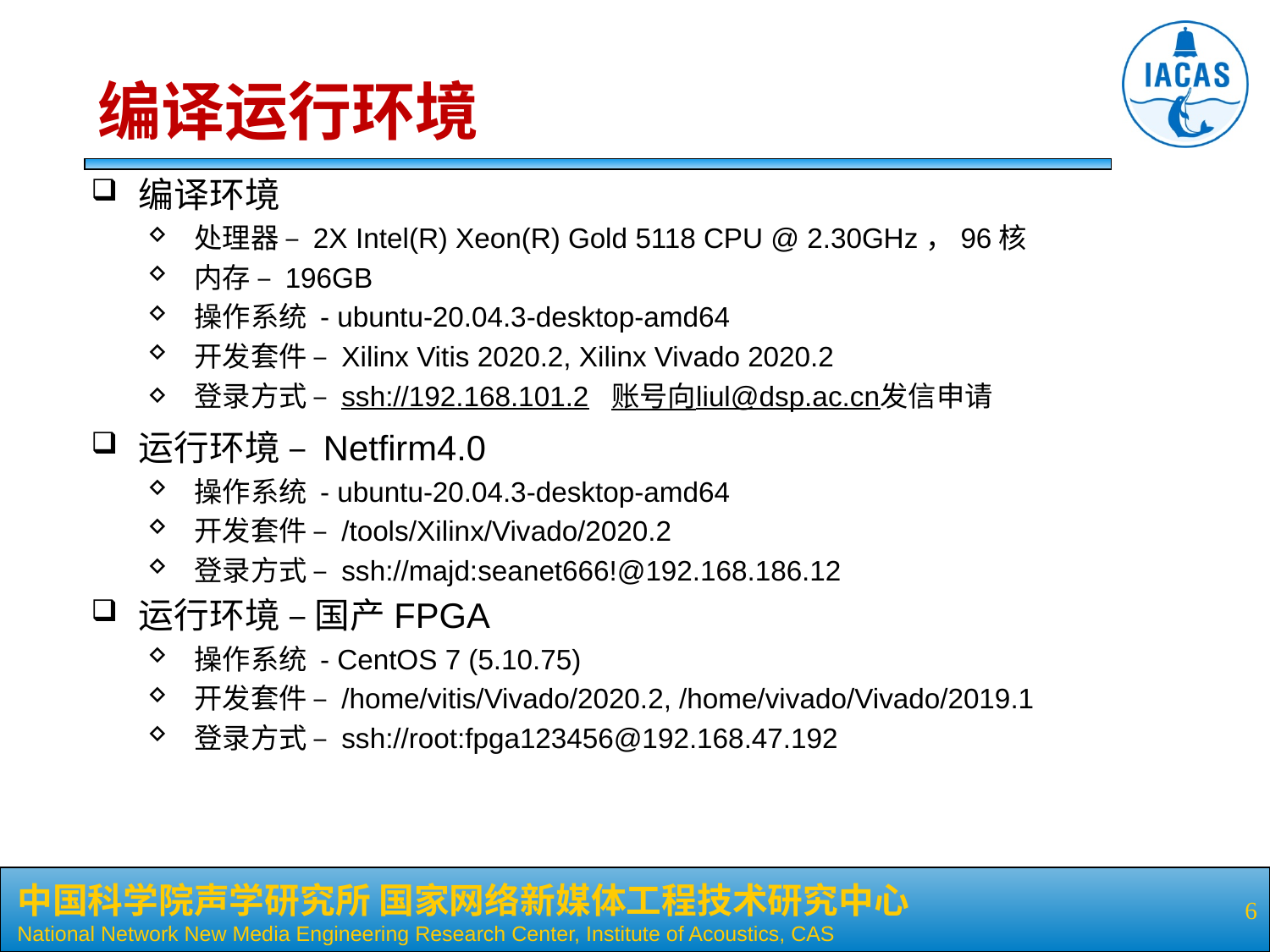

# 编译运行环境
编译环境
处理器 – 2X Intel(R) Xeon(R) Gold 5118 CPU @ 2.30GHz，96核
内存 – 196GB
操作系统 - ubuntu-20.04.3-desktop-amd64
开发套件 – Xilinx Vitis 2020.2, Xilinx Vivado 2020.2
登录方式 – ssh://192.168.101.2  账号向liul@dsp.ac.cn发信申请
运行环境 – Netfirm4.0
操作系统 - ubuntu-20.04.3-desktop-amd64
开发套件 – /tools/Xilinx/Vivado/2020.2
登录方式 – ssh://majd:seanet666!@192.168.186.12
运行环境 – 国产FPGA
操作系统 - CentOS 7 (5.10.75)
开发套件 – /home/vitis/Vivado/2020.2, /home/vivado/Vivado/2019.1
登录方式 – ssh://root:fpga123456@192.168.47.192